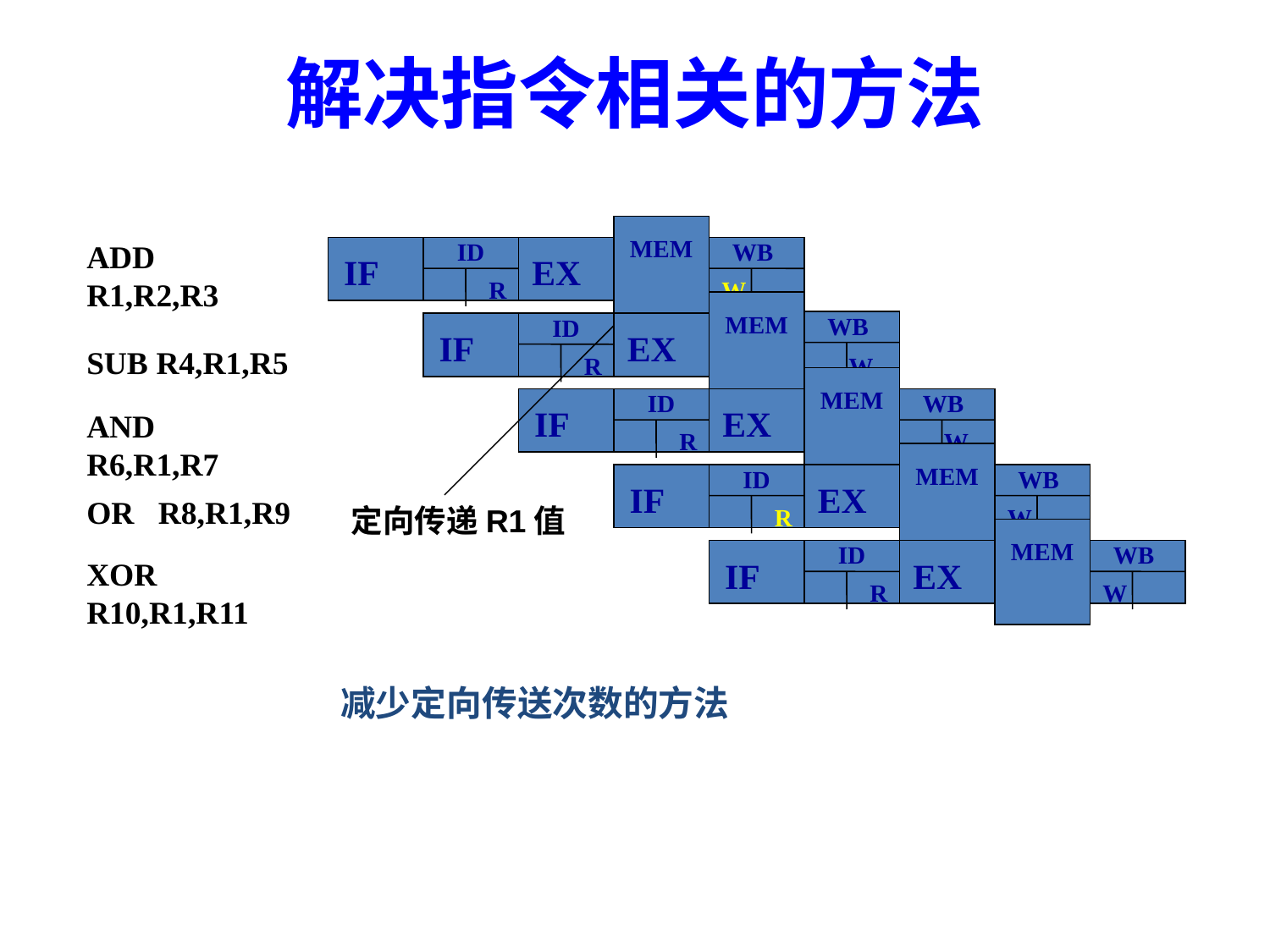

解决指令相关的方法
ADD R1,R2,R3
ID
WB

W

IF

EX
MEM

R
WB

ID
IF

EX
MEM

SUB R4,R1,R5

R
W
ID
WB

IF

EX
MEM
AND R6,R1,R7

R
W
ID
WB

W

IF

EX
MEM
OR   R8,R1,R9
定向传递R1值

R
ID
WB

W

IF

EX
MEM
XOR R10,R1,R11

R
减少定向传送次数的方法